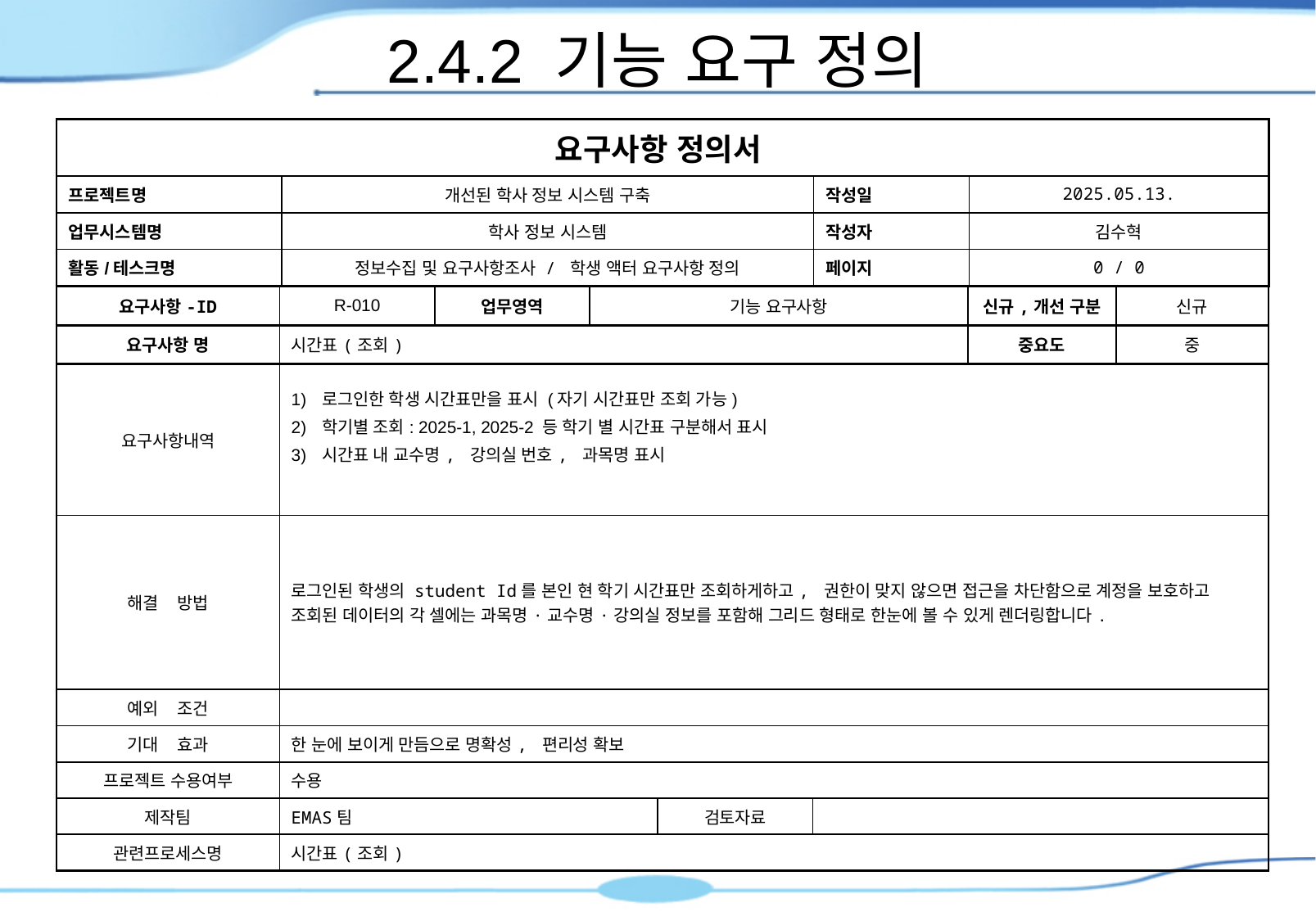

2.4.2 기능 요구 정의
| 요구사항 정의서 |  |  |  |
| --- | --- | --- | --- |
| 프로젝트명 | 개선된 학사 정보 시스템 구축 | 작성일 | 2025.05.13. |
| 업무시스템명 | 학사 정보 시스템 | 작성자 | 김수혁 |
| 활동/테스크명 | 정보수집 및 요구사항조사 / 학생 액터 요구사항 정의 | 페이지 | 0 / 0 |
| 요구사항-ID | R-010 | 업무영역 | 기능 요구사항 |  |  | 신규,개선 구분 | 신규 |
| --- | --- | --- | --- | --- | --- | --- | --- |
| 요구사항 명 | 시간표(조회) |  |  |  |  | 중요도 | 중 |
| 요구사항내역 | 로그인한 학생 시간표만을 표시 (자기 시간표만 조회 가능) 학기별 조회: 2025-1, 2025-2 등 학기 별 시간표 구분해서 표시 시간표 내 교수명, 강의실 번호, 과목명 표시 |  |  |  |  |  |  |
| 해결 방법 | 로그인된 학생의 student Id를 본인 현 학기 시간표만 조회하게하고, 권한이 맞지 않으면 접근을 차단함으로 계정을 보호하고 조회된 데이터의 각 셀에는 과목명·교수명·강의실 정보를 포함해 그리드 형태로 한눈에 볼 수 있게 렌더링합니다. |  |  |  |  |  |  |
| 예외 조건 |  |  |  |  |  |  |  |
| 기대 효과 | 한 눈에 보이게 만듬으로 명확성, 편리성 확보 |  |  |  |  |  |  |
| 프로젝트 수용여부 | 수용 |  |  |  |  |  |  |
| 제작팀 | EMAS팀 |  |  | 검토자료 |  |  |  |
| 관련프로세스명 | 시간표(조회) |  |  |  |  |  |  |